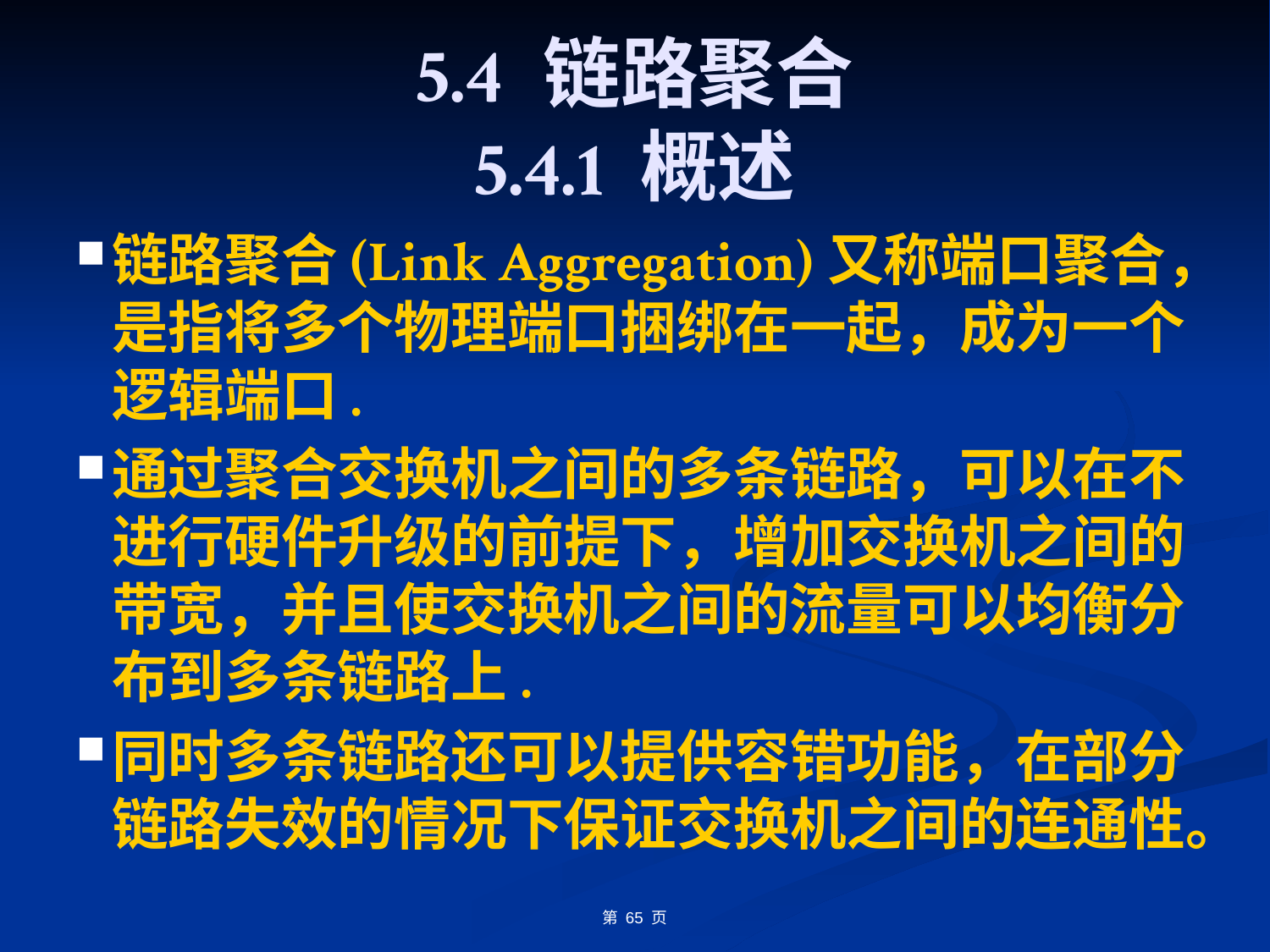

# 5.4	链路聚合 5.4.1 概述
链路聚合(Link Aggregation)又称端口聚合，是指将多个物理端口捆绑在一起，成为一个逻辑端口.
通过聚合交换机之间的多条链路，可以在不进行硬件升级的前提下，增加交换机之间的带宽，并且使交换机之间的流量可以均衡分布到多条链路上.
同时多条链路还可以提供容错功能，在部分链路失效的情况下保证交换机之间的连通性。
第 65 页